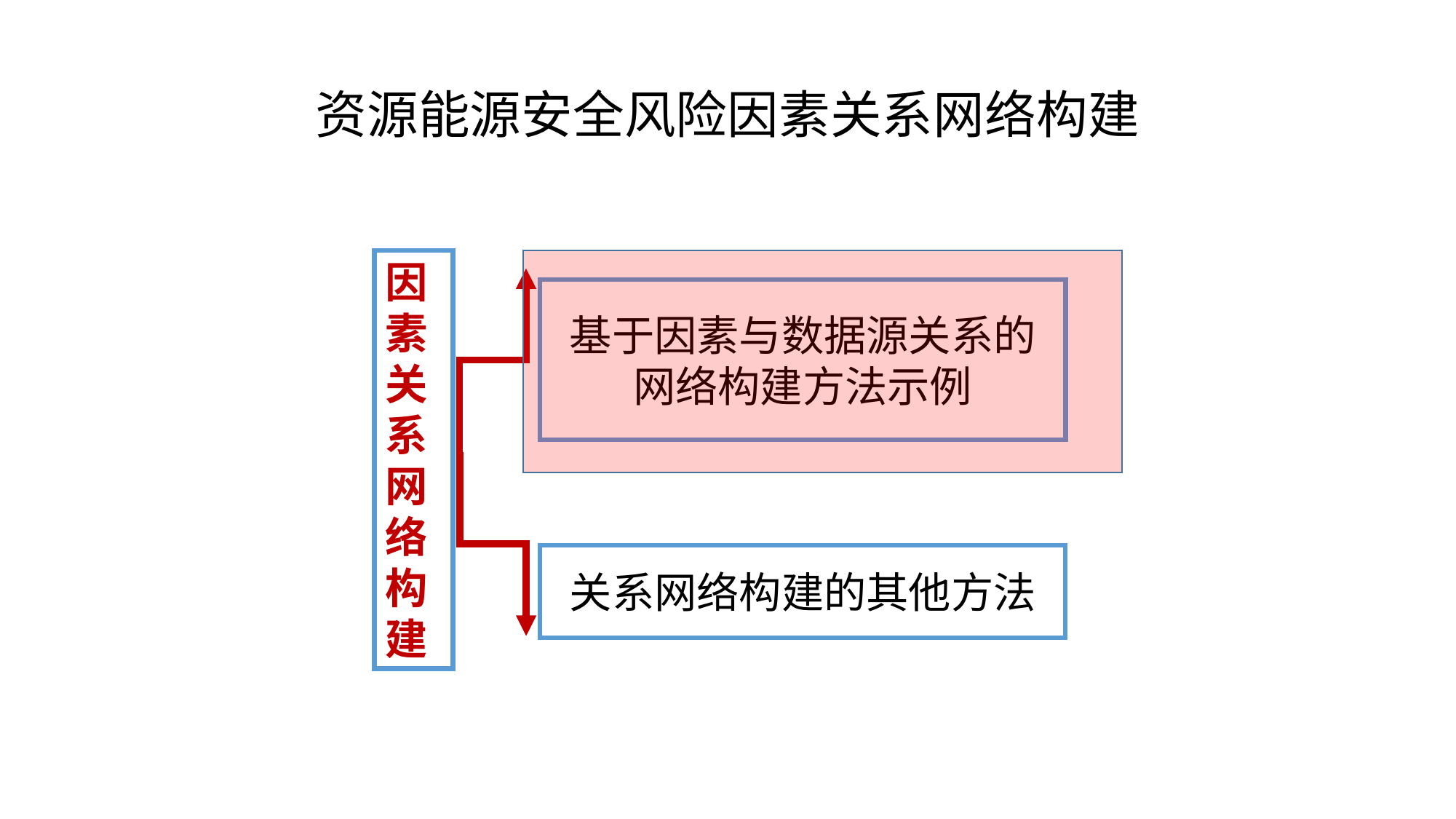

# 资源能源安全风险因素关系网络构建

因素关系网络构建
基于因素与数据源关系的网络构建方法示例
关系网络构建的其他方法